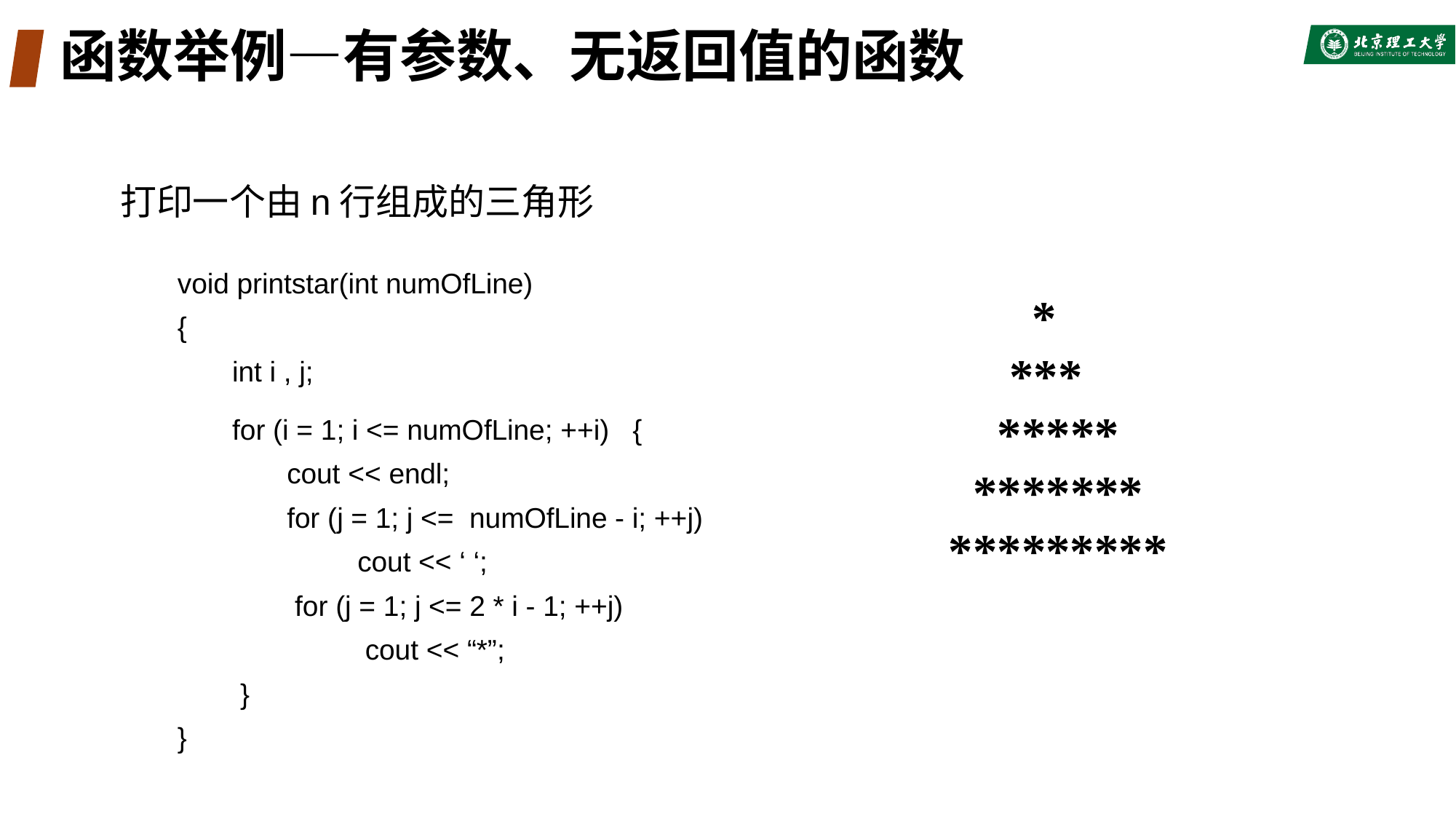

# 函数举例—有参数、无返回值的函数
打印一个由n行组成的三角形
void printstar(int numOfLine)
{
       int i , j;
       for (i = 1; i <= numOfLine; ++i)   {
              cout << endl;
              for (j = 1; j <=  numOfLine - i; ++j)
                       cout << ‘ ‘;
               for (j = 1; j <= 2 * i - 1; ++j)
                        cout << “*”;
        }
}
                        *
          ***
         *****
       *******
     *********